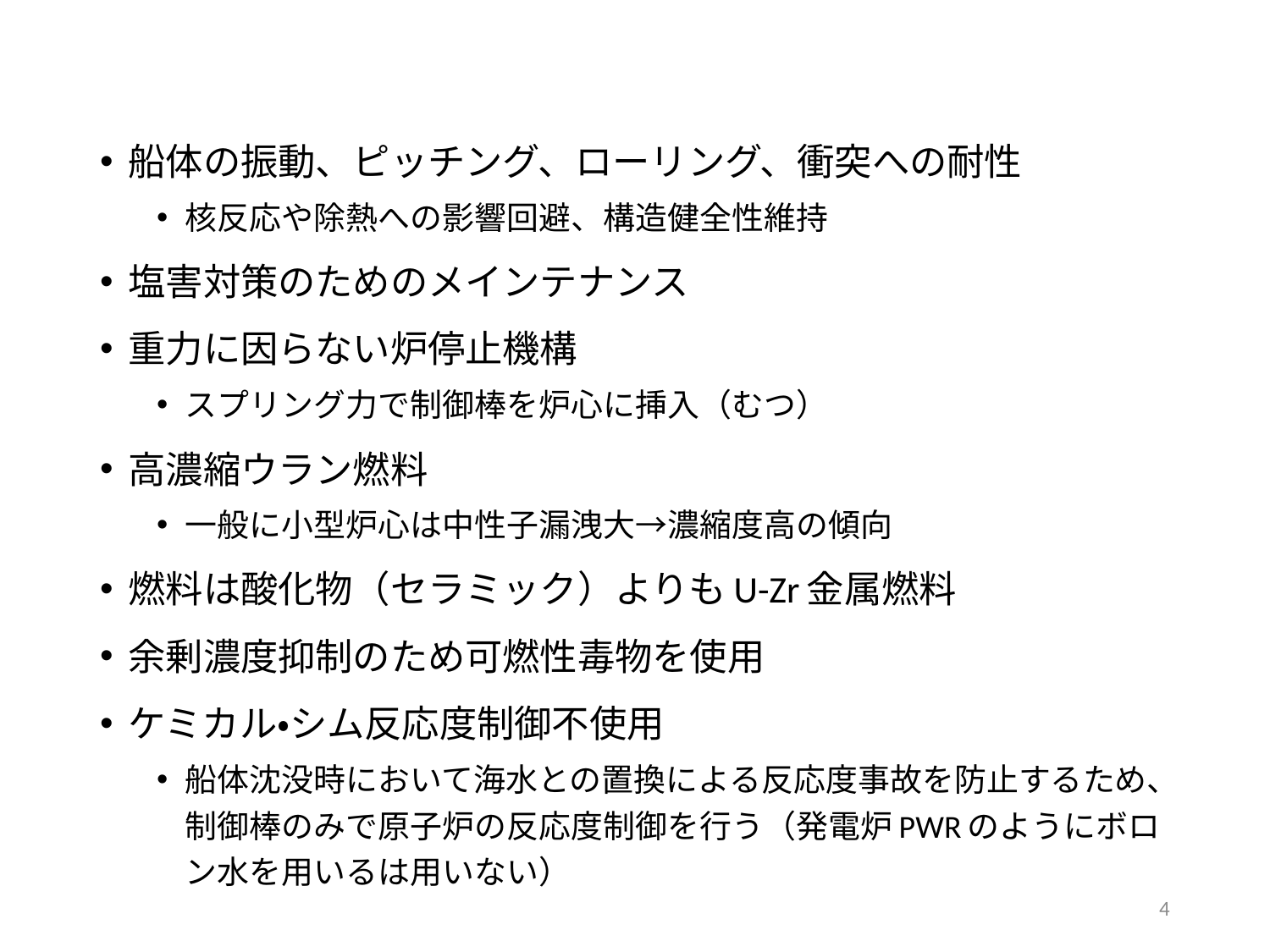

船体の振動、ピッチング、ローリング、衝突への耐性
核反応や除熱への影響回避、構造健全性維持
塩害対策のためのメインテナンス
重力に因らない炉停止機構
スプリング力で制御棒を炉心に挿入（むつ）
高濃縮ウラン燃料
一般に小型炉心は中性子漏洩大→濃縮度高の傾向
燃料は酸化物（セラミック）よりもU-Zr金属燃料
余剰濃度抑制のため可燃性毒物を使用
ケミカル・シム反応度制御不使用
船体沈没時において海水との置換による反応度事故を防止するため、制御棒のみで原子炉の反応度制御を行う（発電炉PWRのようにボロン水を用いるは用いない）
4